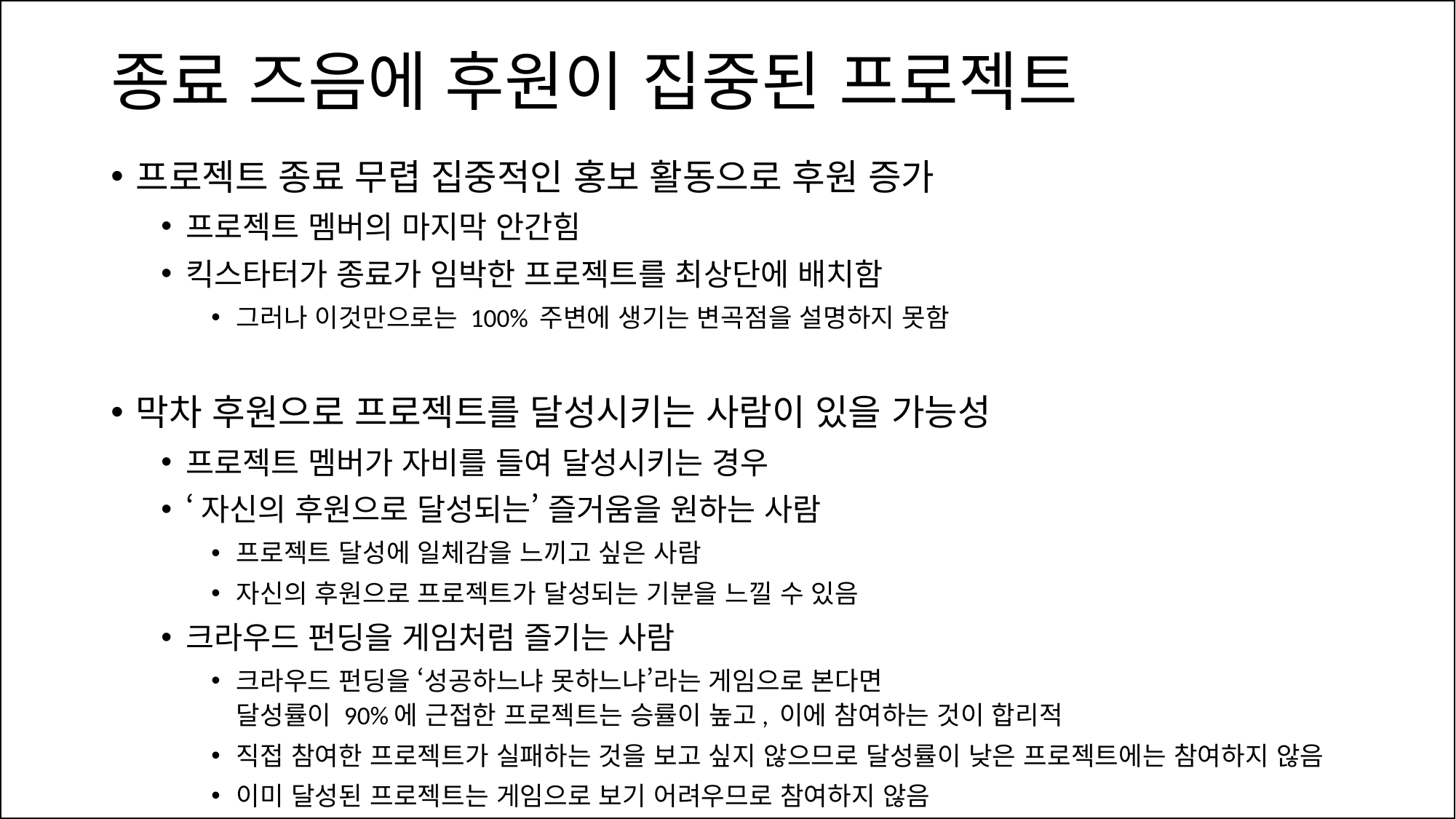

# 종료 즈음에 후원이 집중된 프로젝트
프로젝트 종료 무렵 집중적인 홍보 활동으로 후원 증가
프로젝트 멤버의 마지막 안간힘
킥스타터가 종료가 임박한 프로젝트를 최상단에 배치함
그러나 이것만으로는 100% 주변에 생기는 변곡점을 설명하지 못함

막차 후원으로 프로젝트를 달성시키는 사람이 있을 가능성
프로젝트 멤버가 자비를 들여 달성시키는 경우
‘자신의 후원으로 달성되는’ 즐거움을 원하는 사람
프로젝트 달성에 일체감을 느끼고 싶은 사람
자신의 후원으로 프로젝트가 달성되는 기분을 느낄 수 있음
크라우드 펀딩을 게임처럼 즐기는 사람
크라우드 펀딩을 ‘성공하느냐 못하느냐’라는 게임으로 본다면
달성률이 90%에 근접한 프로젝트는 승률이 높고, 이에 참여하는 것이 합리적
직접 참여한 프로젝트가 실패하는 것을 보고 싶지 않으므로 달성률이 낮은 프로젝트에는 참여하지 않음
이미 달성된 프로젝트는 게임으로 보기 어려우므로 참여하지 않음